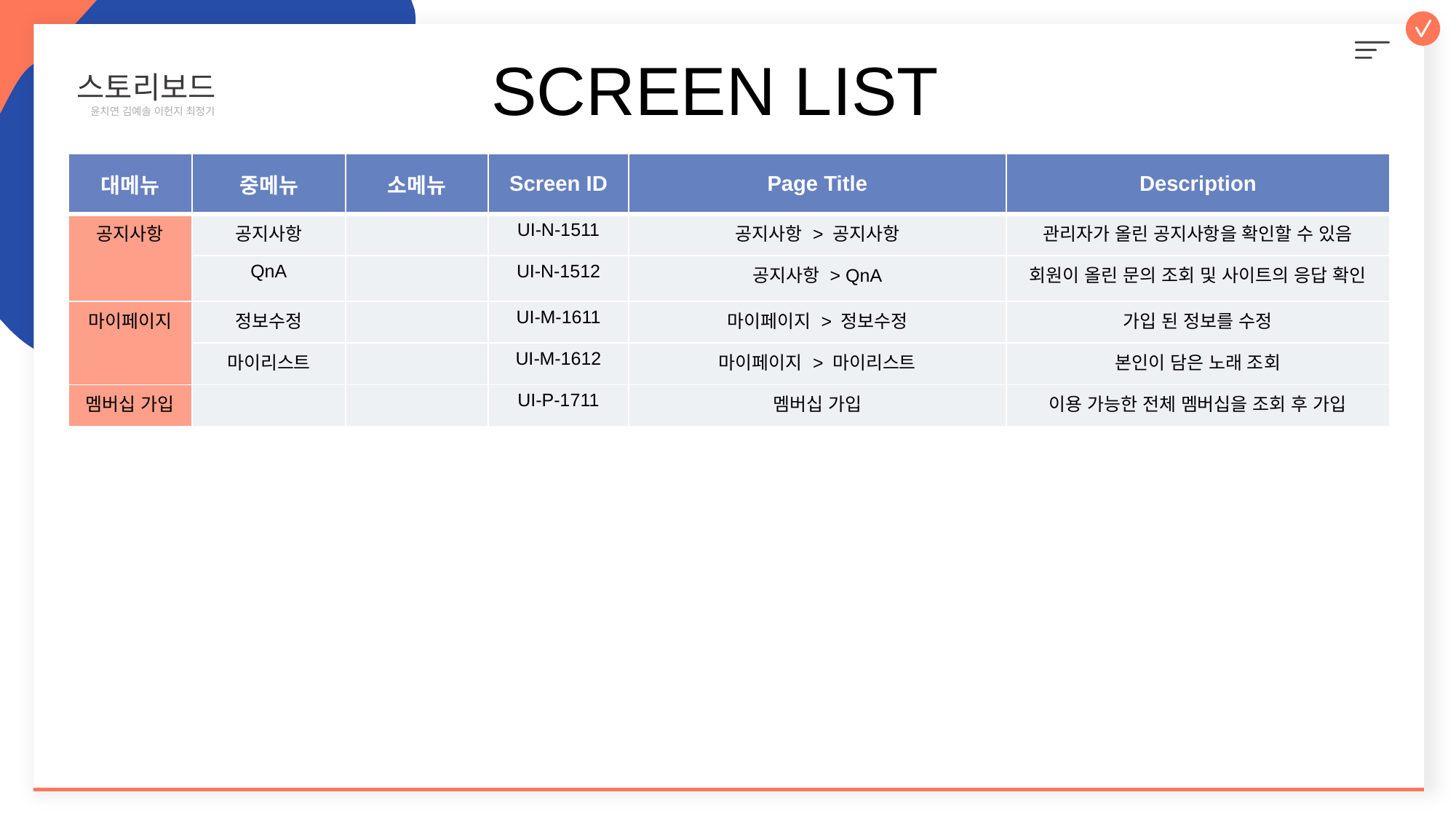

스토리보드
    윤치연 김예솔 이헌지 최정기

SCREEN LIST
| 대메뉴 | 중메뉴 | 소메뉴 | Screen ID | Page Title | Description |
| --- | --- | --- | --- | --- | --- |
| 공지사항 | 공지사항 |  | UI-N-1511 | 공지사항 > 공지사항 | 관리자가 올린 공지사항을 확인할 수 있음 |
|  | QnA |  | UI-N-1512 | 공지사항 > QnA | 회원이 올린 문의 조회 및 사이트의 응답 확인 |
| 마이페이지 | 정보수정 |  | UI-M-1611 | 마이페이지 > 정보수정 | 가입 된 정보를 수정 |
|  | 마이리스트 |  | UI-M-1612 | 마이페이지 > 마이리스트 | 본인이 담은 노래 조회 |
| 멤버십 가입 |  |  | UI-P-1711 | 멤버십 가입 | 이용 가능한 전체 멤버십을 조회 후 가입 |